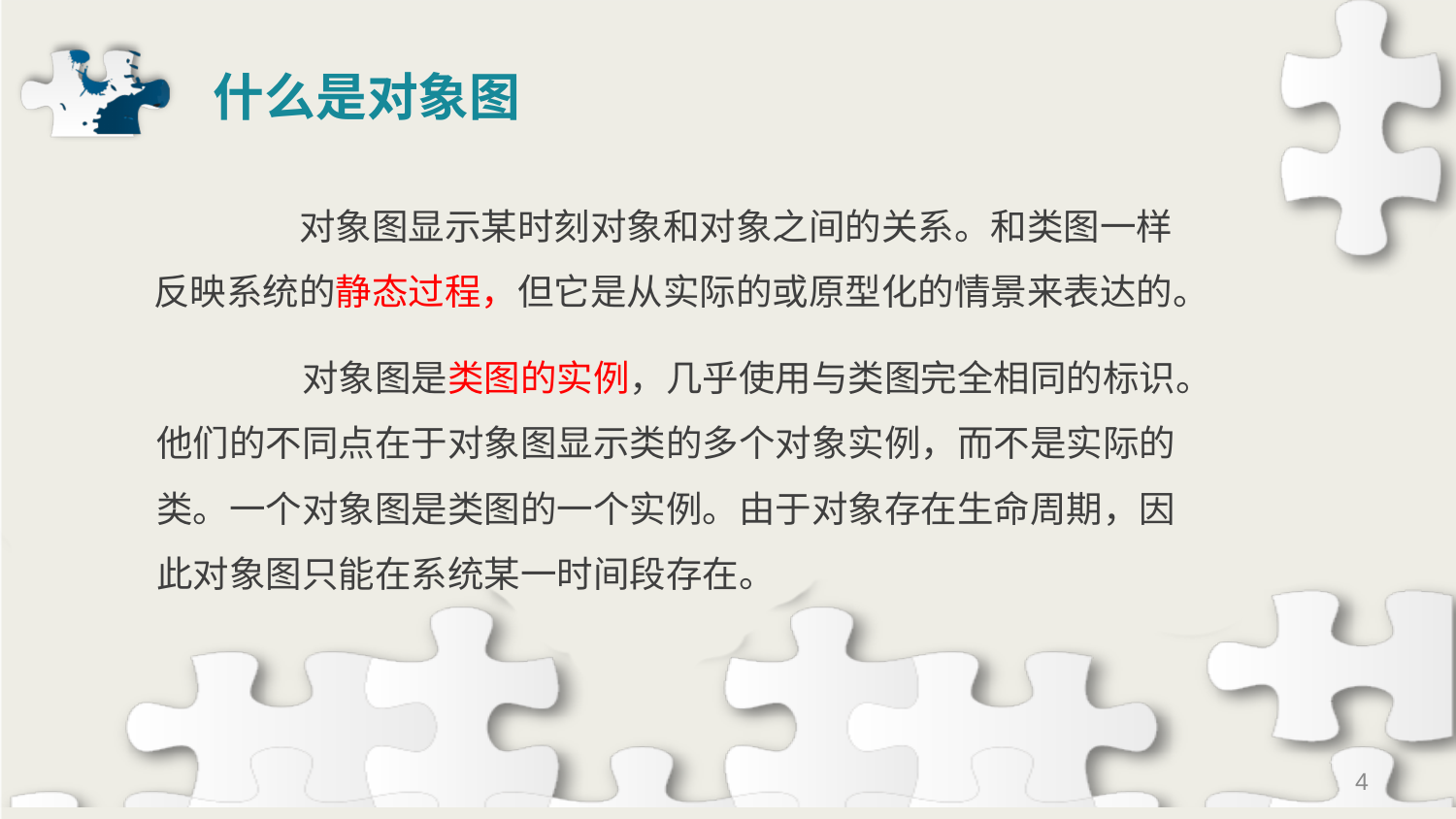

什么是对象图
	对象图显示某时刻对象和对象之间的关系。和类图一样反映系统的静态过程，但它是从实际的或原型化的情景来表达的。
	对象图是类图的实例，几乎使用与类图完全相同的标识。他们的不同点在于对象图显示类的多个对象实例，而不是实际的类。一个对象图是类图的一个实例。由于对象存在生命周期，因此对象图只能在系统某一时间段存在。
4